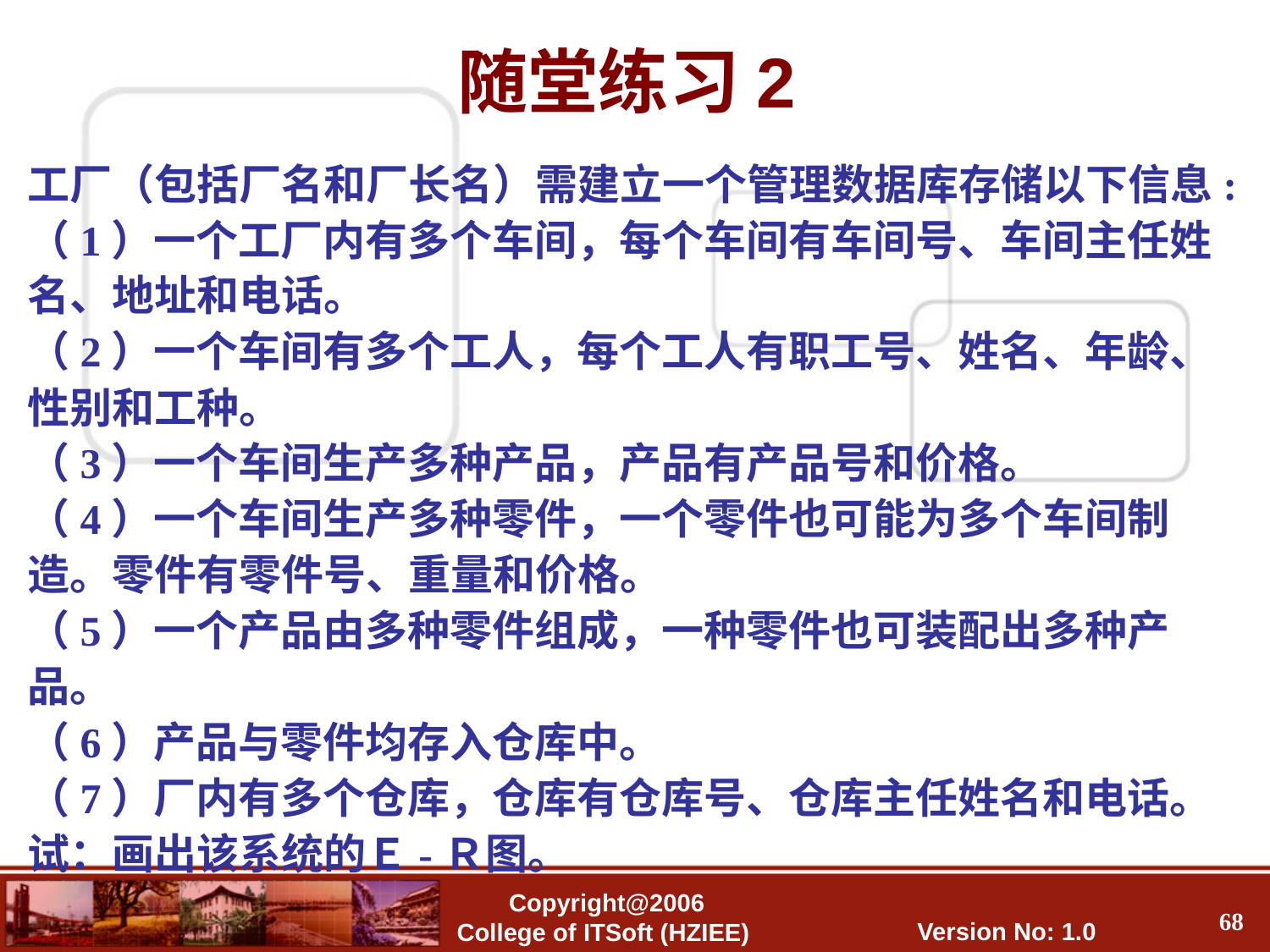

随堂练习2
工厂（包括厂名和厂长名）需建立一个管理数据库存储以下信息:
（1）一个工厂内有多个车间，每个车间有车间号、车间主任姓名、地址和电话。
（2）一个车间有多个工人，每个工人有职工号、姓名、年龄、性别和工种。
（3）一个车间生产多种产品，产品有产品号和价格。
（4）一个车间生产多种零件，一个零件也可能为多个车间制造。零件有零件号、重量和价格。
（5）一个产品由多种零件组成，一种零件也可装配出多种产品。
（6）产品与零件均存入仓库中。
（7）厂内有多个仓库，仓库有仓库号、仓库主任姓名和电话。
试：画出该系统的Ｅ-Ｒ图。